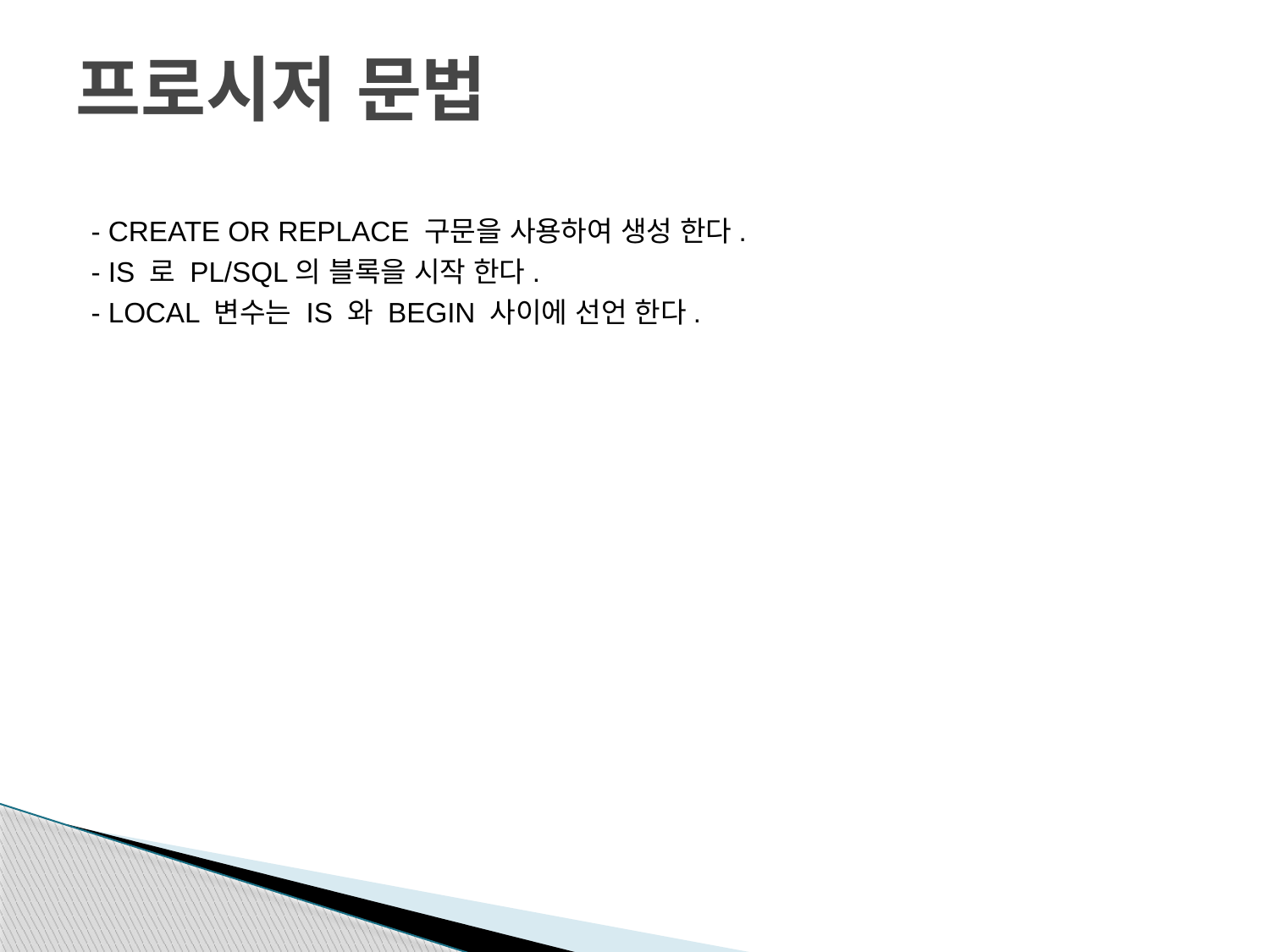

# 프로시저 문법

- CREATE OR REPLACE 구문을 사용하여 생성 한다.
- IS 로 PL/SQL의 블록을 시작 한다.
- LOCAL 변수는 IS 와 BEGIN 사이에 선언 한다.